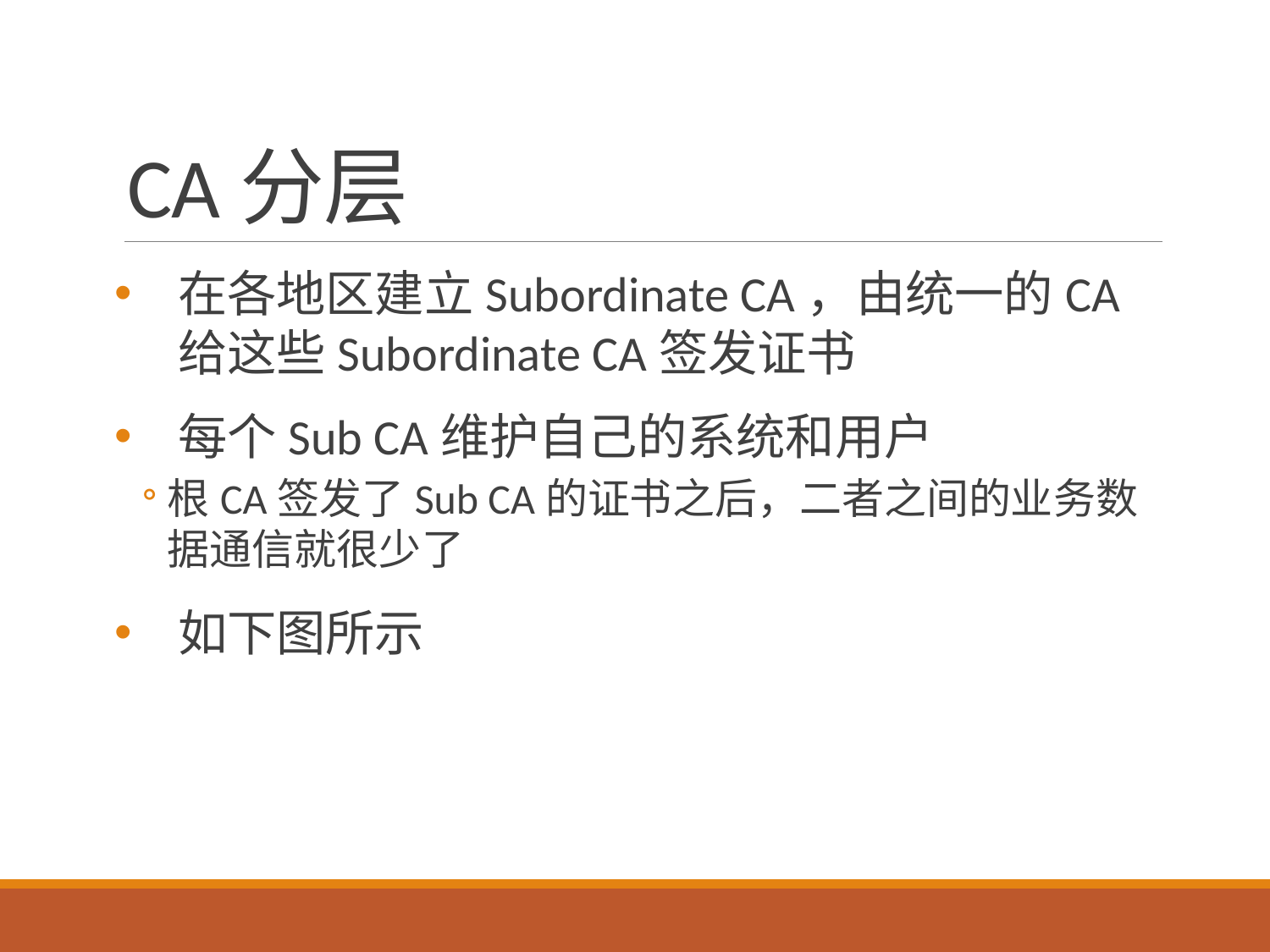

# CA分层
在各地区建立Subordinate CA，由统一的CA给这些Subordinate CA签发证书
每个Sub CA维护自己的系统和用户
根CA签发了Sub CA的证书之后，二者之间的业务数据通信就很少了
如下图所示
34